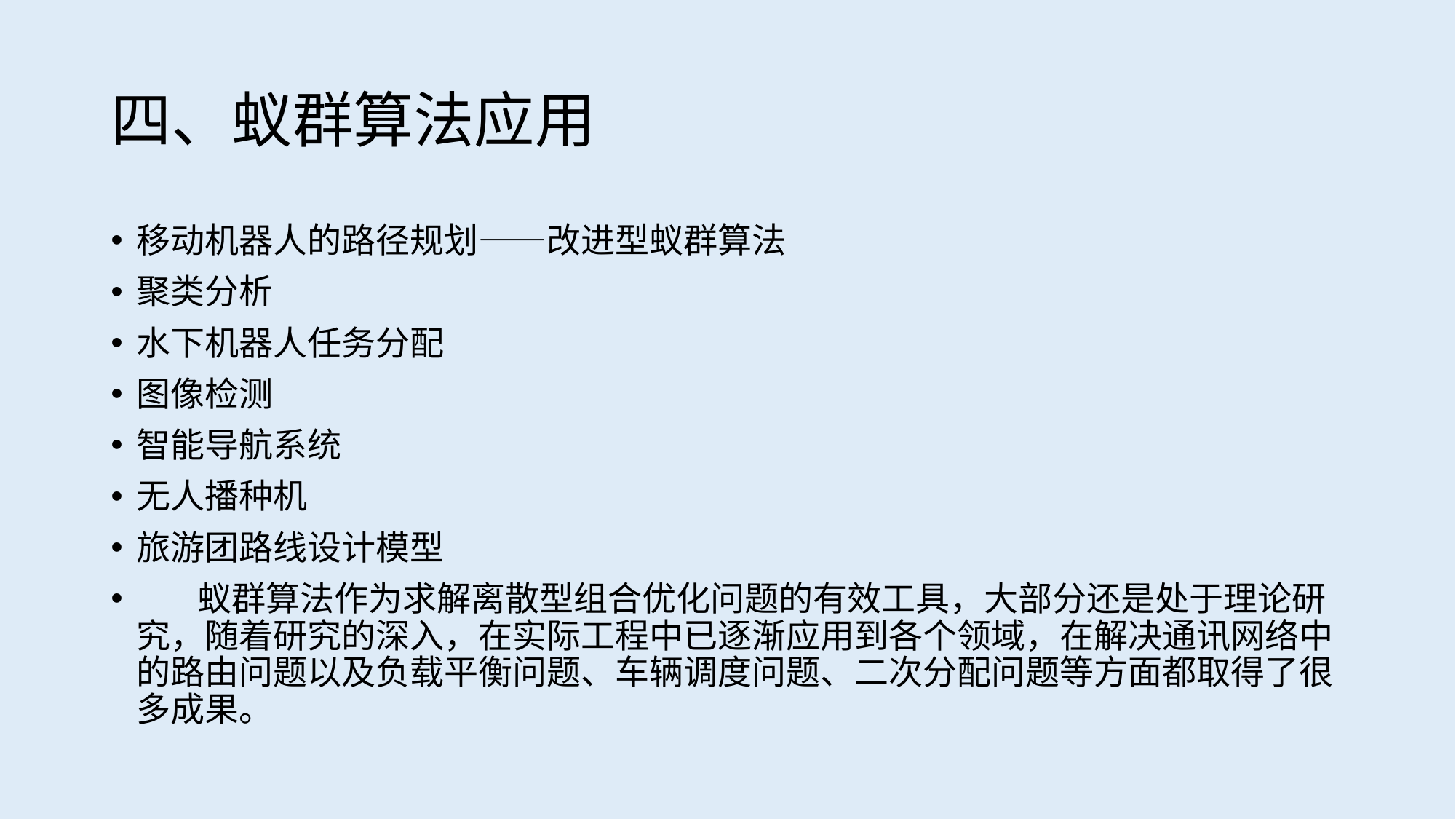

# 四、蚁群算法应用
移动机器人的路径规划——改进型蚁群算法
聚类分析
水下机器人任务分配
图像检测
智能导航系统
无人播种机
旅游团路线设计模型
       蚁群算法作为求解离散型组合优化问题的有效工具，大部分还是处于理论研究，随着研究的深入，在实际工程中已逐渐应用到各个领域，在解决通讯网络中的路由问题以及负载平衡问题、车辆调度问题、二次分配问题等方面都取得了很多成果。